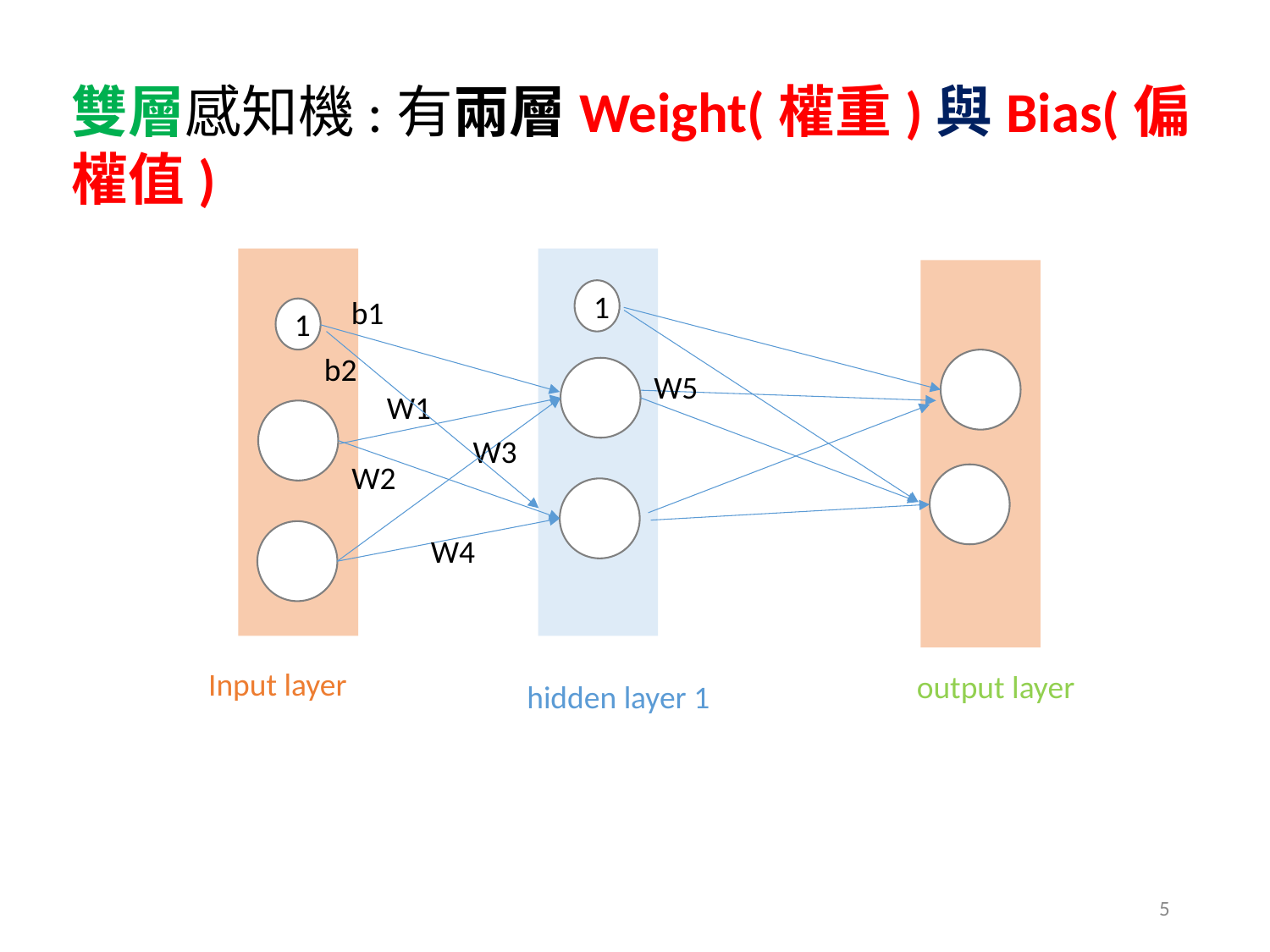

雙層感知機:有兩層Weight(權重)與Bias(偏權值)

1
b1
1
b2

W5
W1
W3
W2

W4
Input layer
output layer
hidden layer 1
5